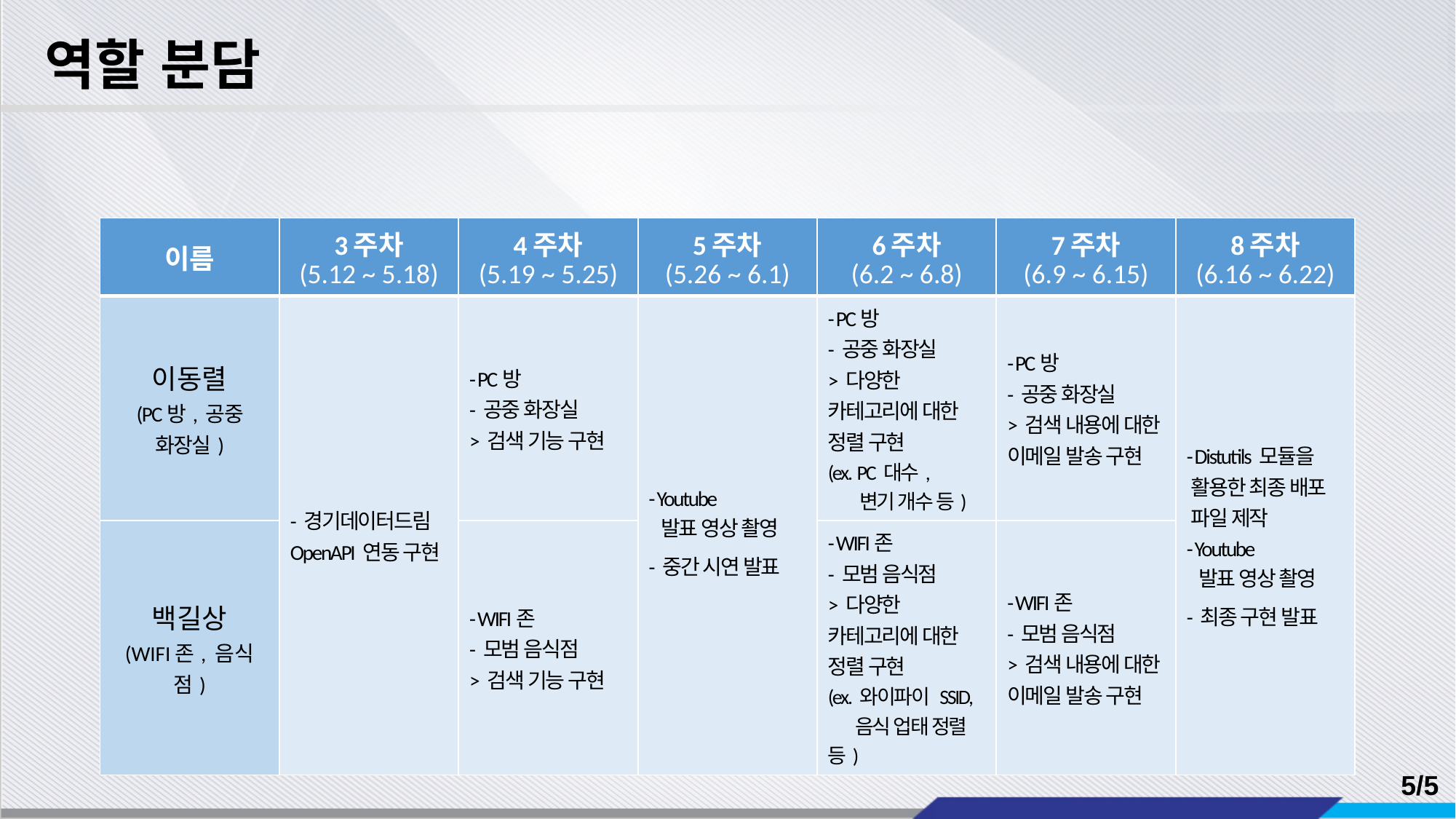

# 역할 분담

| 이름 | 3주차 (5.12 ~ 5.18) | 4주차 (5.19 ~ 5.25) | 5주차 (5.26 ~ 6.1) | 6주차 (6.2 ~ 6.8) | 7주차 (6.9 ~ 6.15) | 8주차 (6.16 ~ 6.22) |
| --- | --- | --- | --- | --- | --- | --- |
| 이동렬 (PC방, 공중 화장실) | - 경기데이터드림 OpenAPI 연동 구현 | - PC방 - 공중 화장실 > 검색 기능 구현 | - Youtube 발표 영상 촬영 - 중간 시연 발표 | - PC방 - 공중 화장실 > 다양한 카테고리에 대한 정렬 구현 (ex. PC 대수, 변기 개수 등) | - PC방 - 공중 화장실 > 검색 내용에 대한 이메일 발송 구현 | - Distutils 모듈을 활용한 최종 배포 파일 제작 - Youtube 발표 영상 촬영 - 최종 구현 발표 |
| 백길상 (WIFI존, 음식점) |  | - WIFI존 - 모범 음식점 > 검색 기능 구현 |  | - WIFI존 - 모범 음식점 > 다양한 카테고리에 대한 정렬 구현 (ex. 와이파이 SSID, 음식 업태 정렬 등) | - WIFI존 - 모범 음식점 > 검색 내용에 대한 이메일 발송 구현 |  |
5/5